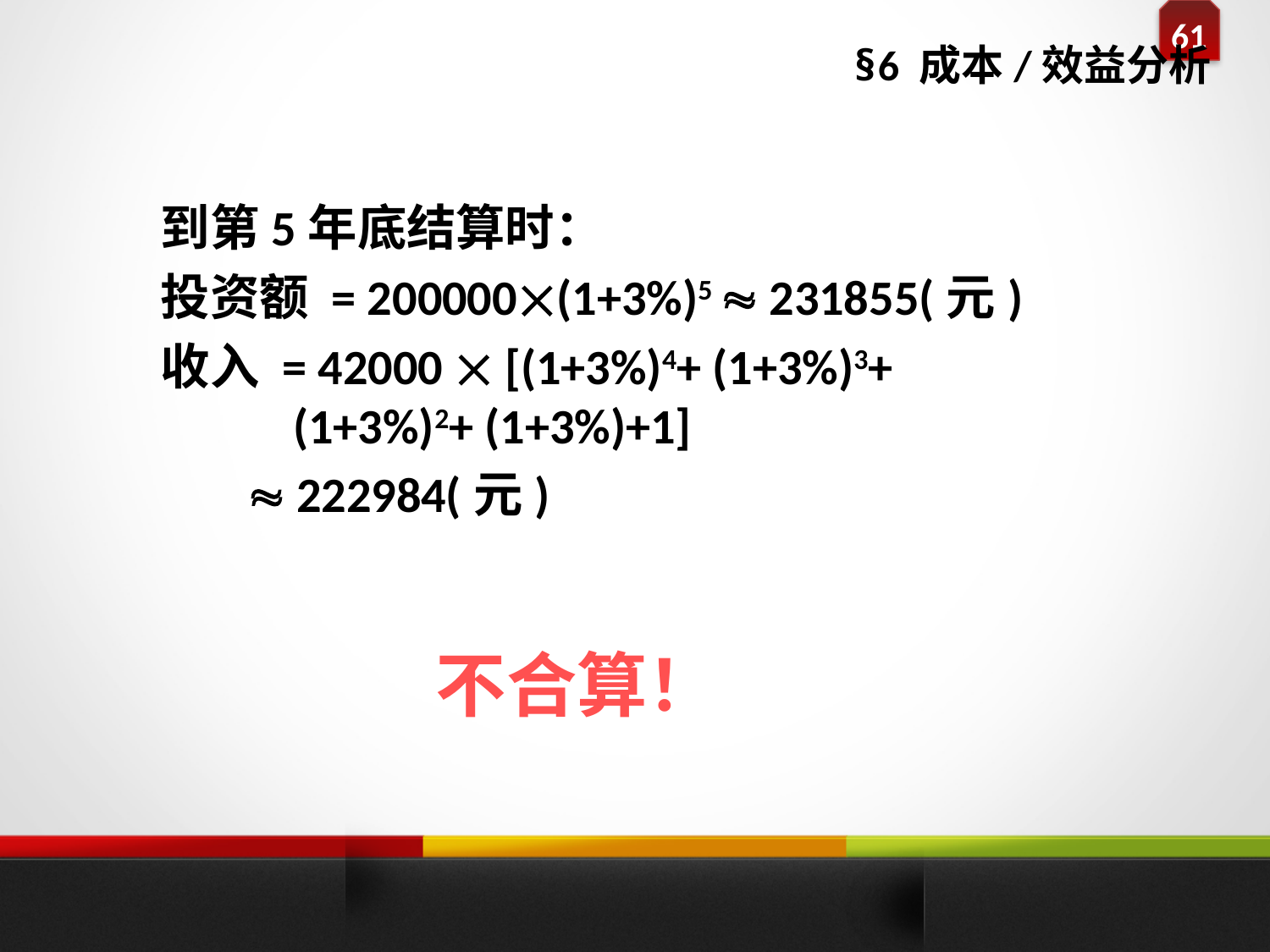

# §6 成本/效益分析
到第5年底结算时：
投资额 = 200000×(1+3%)5 ≈ 231855(元)
收入 = 42000 × [(1+3%)4+ (1+3%)3+ (1+3%)2+ (1+3%)+1]
             ≈ 222984(元)
不合算！